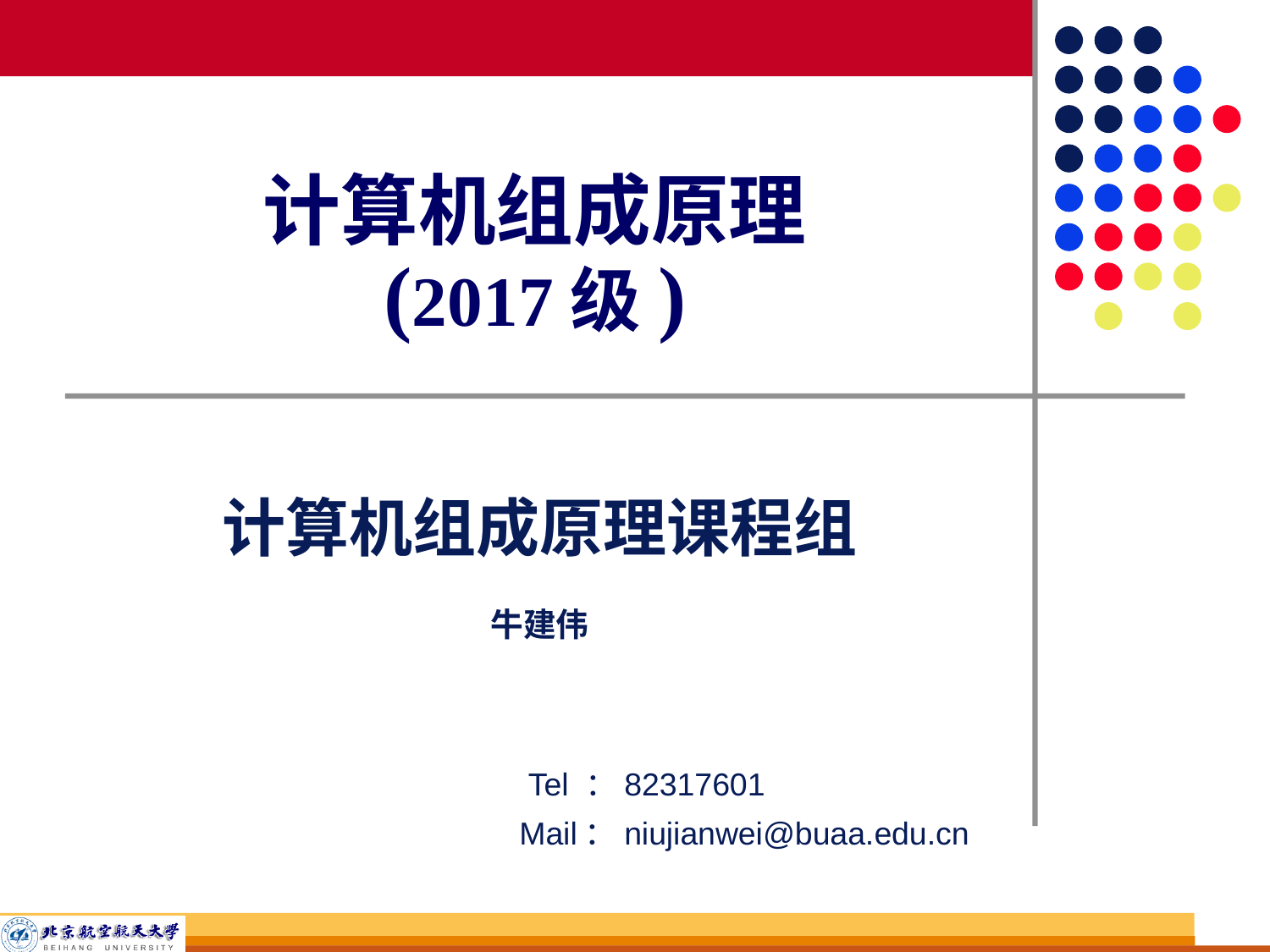

计算机组成原理
(2017级)
计算机组成原理课程组
牛建伟

                                                  Tel ：82317601
                                                 Mail：niujianwei@buaa.edu.cn